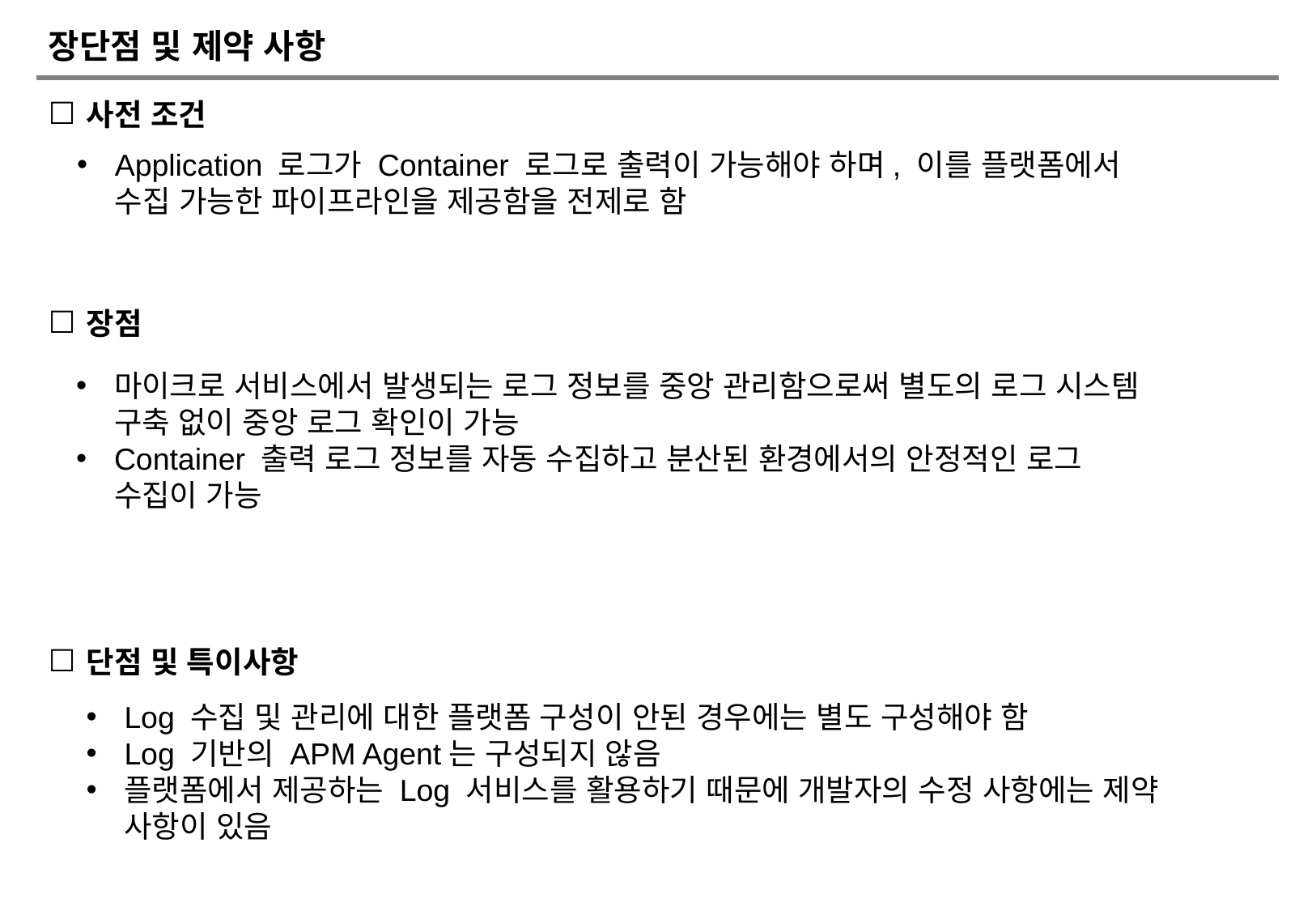

# 장단점 및 제약 사항
사전 조건
Application 로그가 Container 로그로 출력이 가능해야 하며, 이를 플랫폼에서 수집 가능한 파이프라인을 제공함을 전제로 함
장점
마이크로 서비스에서 발생되는 로그 정보를 중앙 관리함으로써 별도의 로그 시스템 구축 없이 중앙 로그 확인이 가능
Container 출력 로그 정보를 자동 수집하고 분산된 환경에서의 안정적인 로그 수집이 가능

단점 및 특이사항
Log 수집 및 관리에 대한 플랫폼 구성이 안된 경우에는 별도 구성해야 함
Log 기반의 APM Agent는 구성되지 않음
플랫폼에서 제공하는 Log 서비스를 활용하기 때문에 개발자의 수정 사항에는 제약 사항이 있음